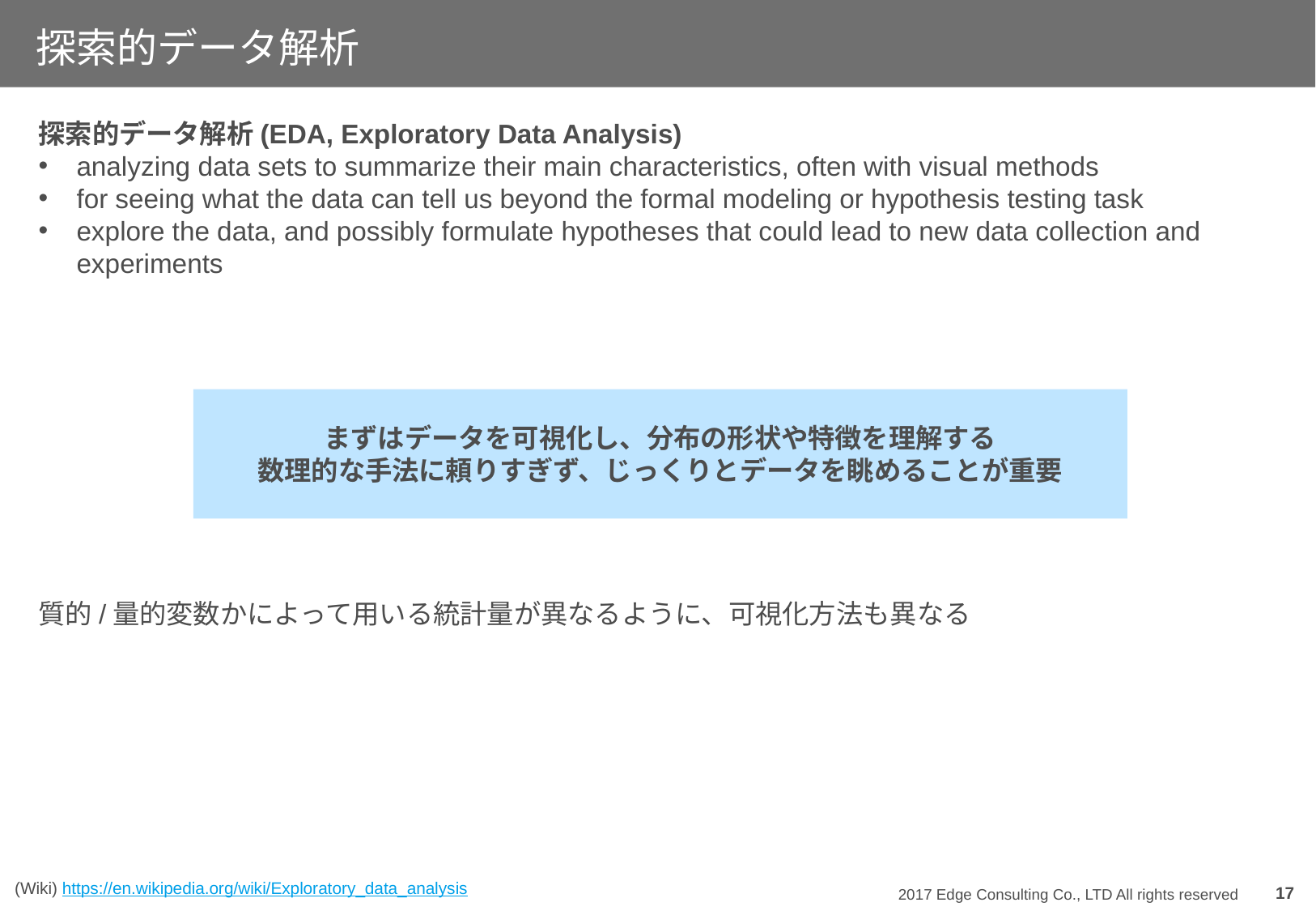

# 探索的データ解析
探索的データ解析(EDA, Exploratory Data Analysis)
analyzing data sets to summarize their main characteristics, often with visual methods
for seeing what the data can tell us beyond the formal modeling or hypothesis testing task
explore the data, and possibly formulate hypotheses that could lead to new data collection and experiments

まずはデータを可視化し、分布の形状や特徴を理解する
数理的な手法に頼りすぎず、じっくりとデータを眺めることが重要

質的/量的変数かによって用いる統計量が異なるように、可視化方法も異なる

(Wiki) https://en.wikipedia.org/wiki/Exploratory_data_analysis
17